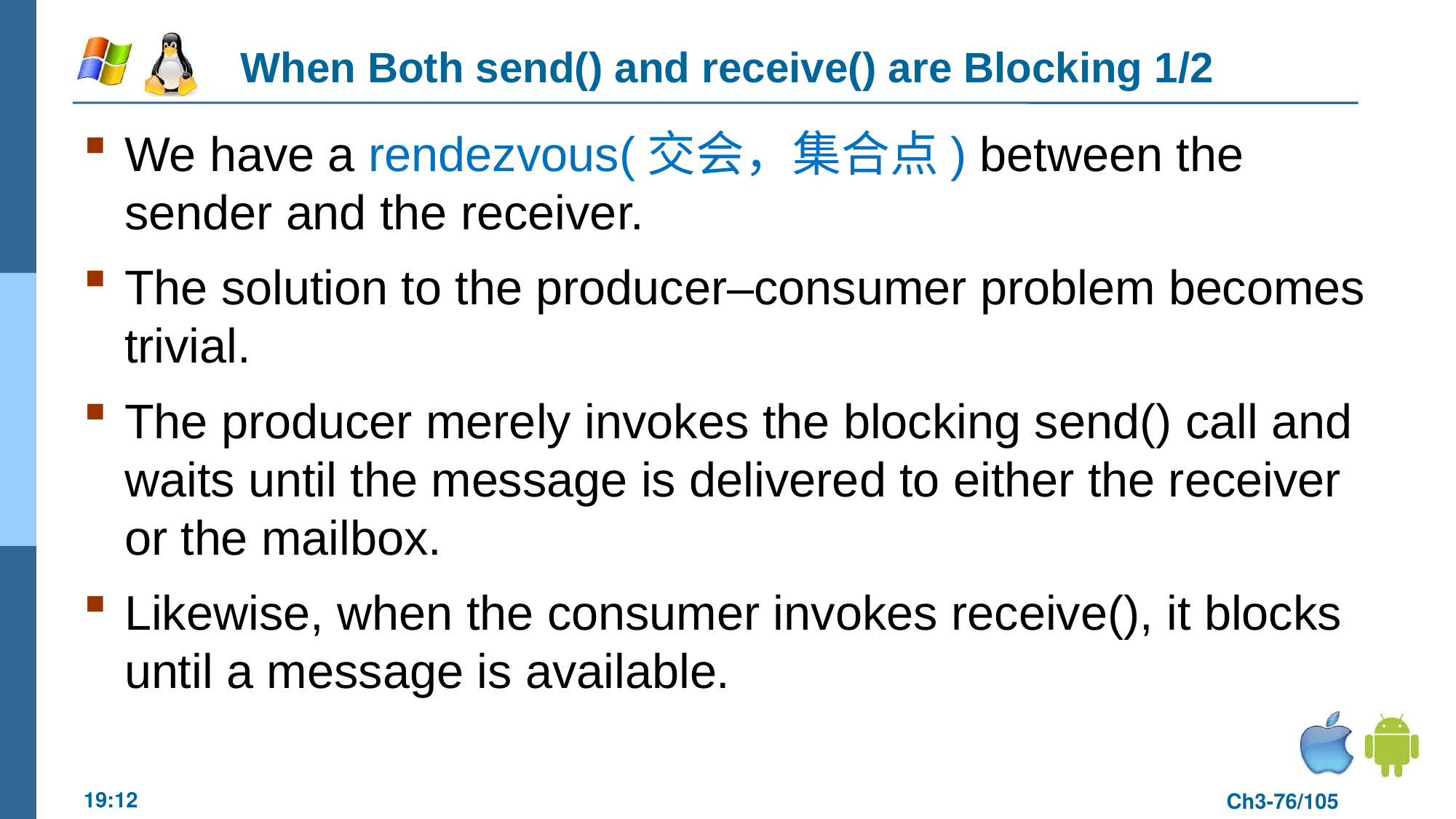

# When Both send() and receive() are Blocking 1/2
We have a rendezvous(交会，集合点) between the sender and the receiver.
The solution to the producer–consumer problem becomes trivial.
The producer merely invokes the blocking send() call and waits until the message is delivered to either the receiver or the mailbox.
Likewise, when the consumer invokes receive(), it blocks until a message is available.